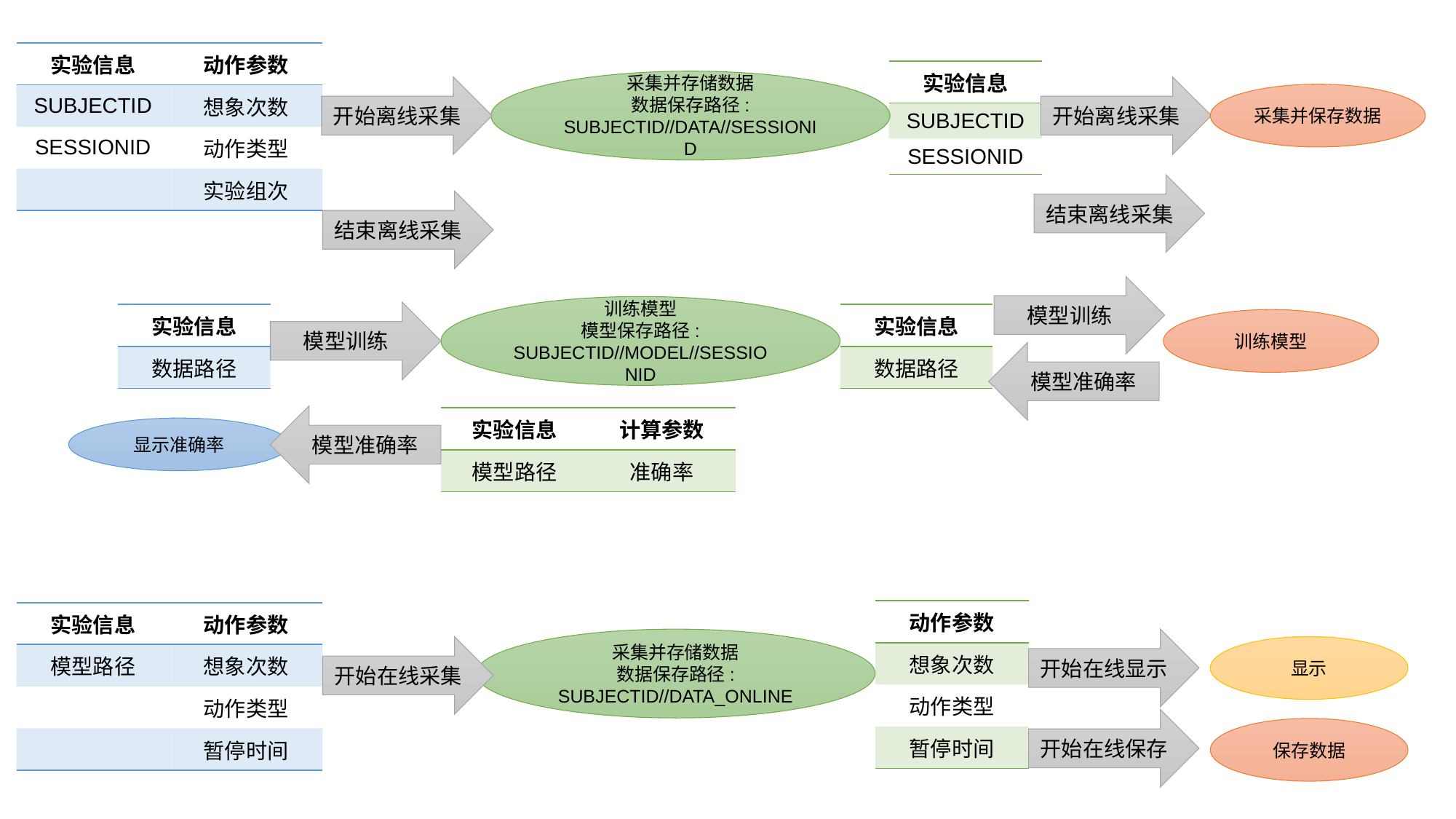

| 实验信息 | 动作参数 |
| --- | --- |
| SUBJECTID | 想象次数 |
| SESSIONID | 动作类型 |
|  | 实验组次 |
| 实验信息 |
| --- |
| SUBJECTID |
| SESSIONID |
采集并存储数据
数据保存路径: SUBJECTID//DATA//SESSIONID
开始离线采集
开始离线采集
采集并保存数据
结束离线采集
结束离线采集
模型训练
训练模型
模型保存路径: SUBJECTID//MODEL//SESSIONID
模型训练
| 实验信息 |
| --- |
| 数据路径 |
| 实验信息 |
| --- |
| 数据路径 |
训练模型
模型准确率
模型准确率
| 实验信息 | 计算参数 |
| --- | --- |
| 模型路径 | 准确率 |
显示准确率
| 动作参数 |
| --- |
| 想象次数 |
| 动作类型 |
| 暂停时间 |
| 实验信息 | 动作参数 |
| --- | --- |
| 模型路径 | 想象次数 |
|  | 动作类型 |
|  | 暂停时间 |
采集并存储数据
数据保存路径: SUBJECTID//DATA_ONLINE
开始在线显示
开始在线采集
显示
开始在线保存
保存数据